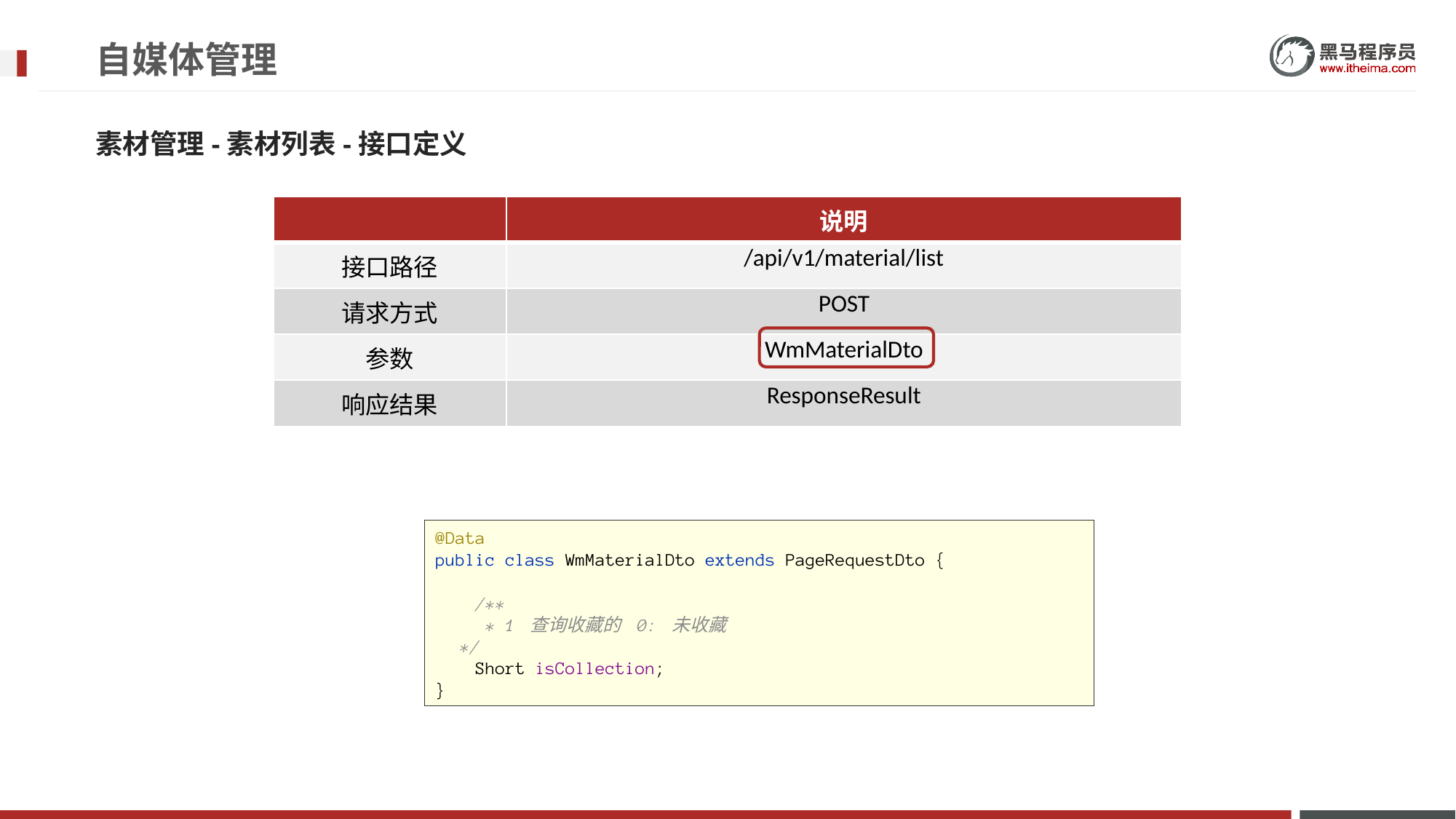

# 自媒体管理
素材管理-素材列表-接口定义
|  | 说明 |
| --- | --- |
| 接口路径 | /api/v1/material/list |
| 请求方式 | POST |
| 参数 | WmMaterialDto |
| 响应结果 | ResponseResult |

@Data
public class WmMaterialDto extends PageRequestDto {
    /**
     * 1 查询收藏的   0: 未收藏
     */
    Short isCollection;
}